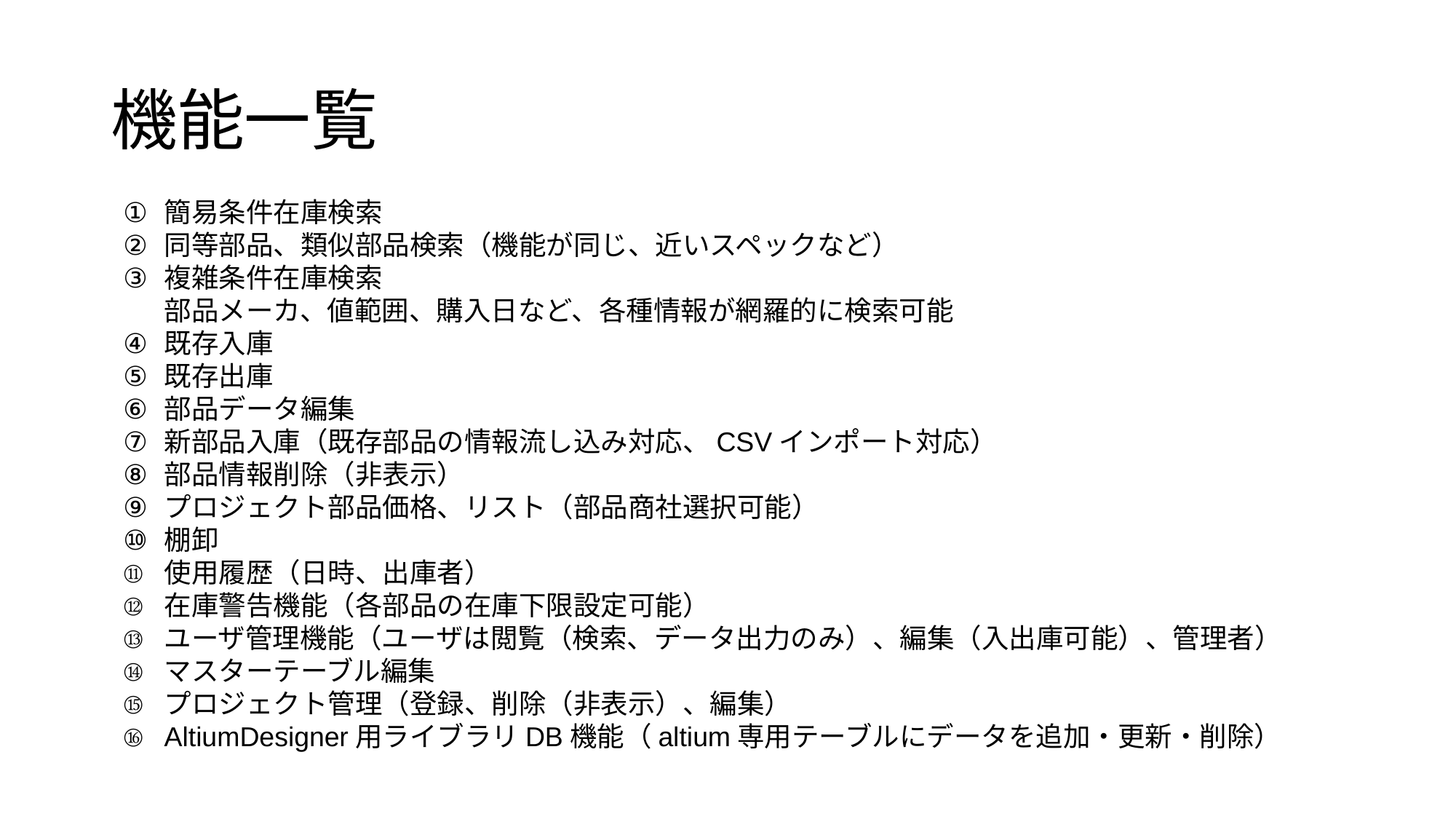

# 機能一覧
簡易条件在庫検索
同等部品、類似部品検索（機能が同じ、近いスペックなど）
複雑条件在庫検索
部品メーカ、値範囲、購入日など、各種情報が網羅的に検索可能
既存入庫
既存出庫
部品データ編集
新部品入庫（既存部品の情報流し込み対応、CSVインポート対応）
部品情報削除（非表示）
プロジェクト部品価格、リスト（部品商社選択可能）
棚卸
使用履歴（日時、出庫者）
在庫警告機能（各部品の在庫下限設定可能）
ユーザ管理機能（ユーザは閲覧（検索、データ出力のみ）、編集（入出庫可能）、管理者）
マスターテーブル編集
プロジェクト管理（登録、削除（非表示）、編集）
AltiumDesigner用ライブラリDB機能（altium専用テーブルにデータを追加・更新・削除）